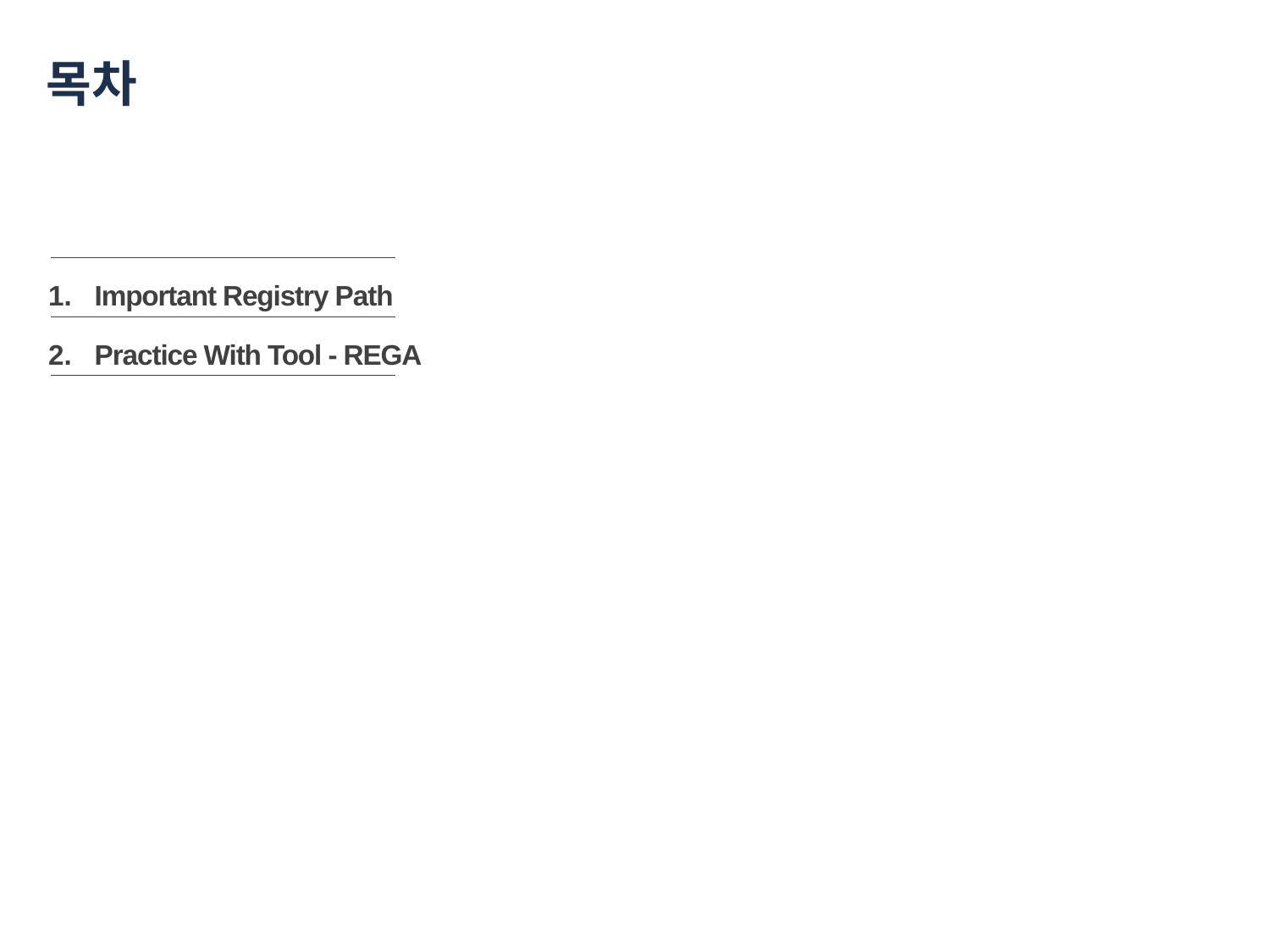

# 목차
Important Registry Path
Practice With Tool - REGA